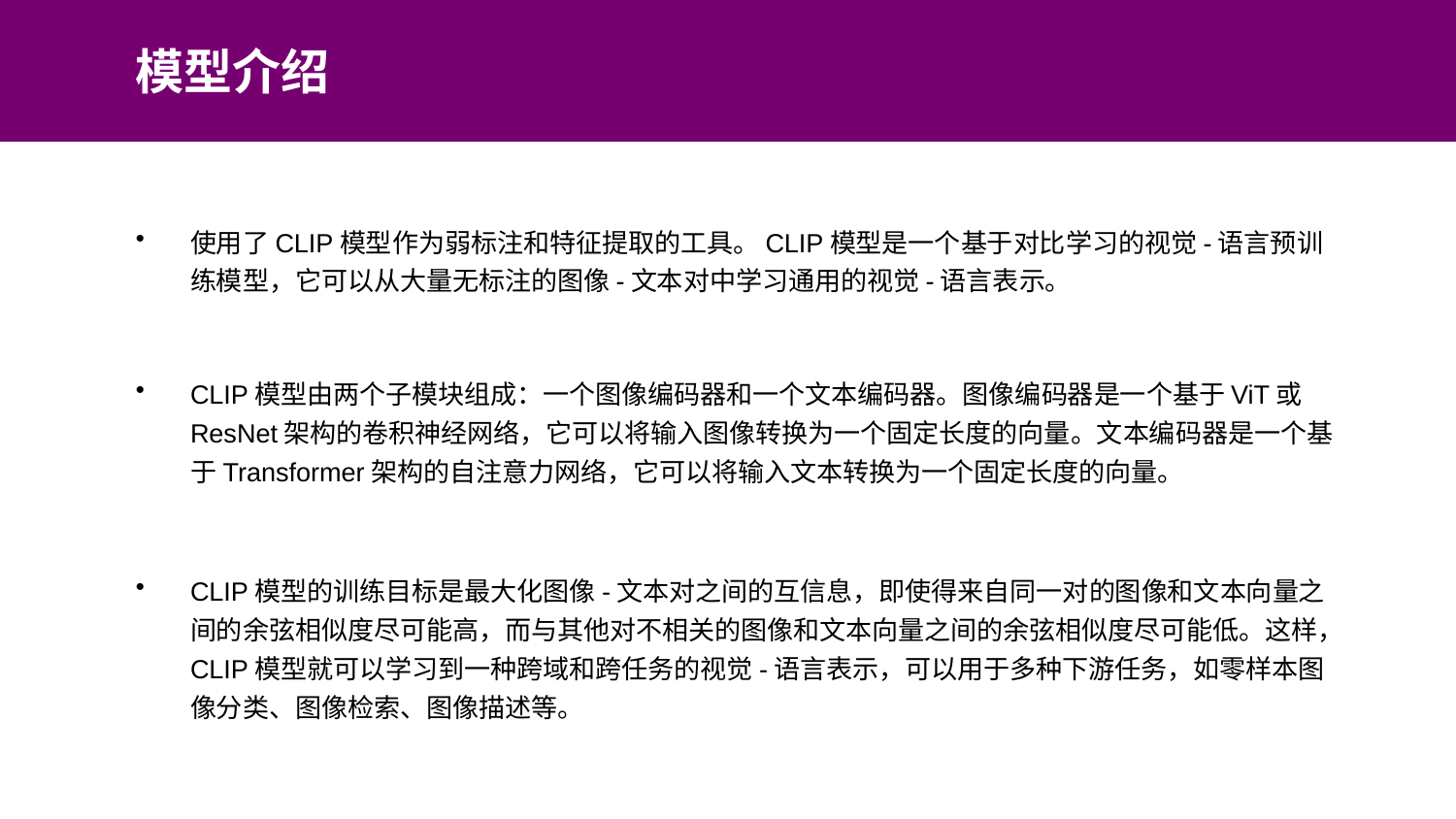

模型介绍
使用了CLIP模型作为弱标注和特征提取的工具。CLIP模型是一个基于对比学习的视觉-语言预训练模型，它可以从大量无标注的图像-文本对中学习通用的视觉-语言表示。
CLIP模型由两个子模块组成：一个图像编码器和一个文本编码器。图像编码器是一个基于ViT或ResNet架构的卷积神经网络，它可以将输入图像转换为一个固定长度的向量。文本编码器是一个基于Transformer架构的自注意力网络，它可以将输入文本转换为一个固定长度的向量。
CLIP模型的训练目标是最大化图像-文本对之间的互信息，即使得来自同一对的图像和文本向量之间的余弦相似度尽可能高，而与其他对不相关的图像和文本向量之间的余弦相似度尽可能低。这样，CLIP模型就可以学习到一种跨域和跨任务的视觉-语言表示，可以用于多种下游任务，如零样本图像分类、图像检索、图像描述等。